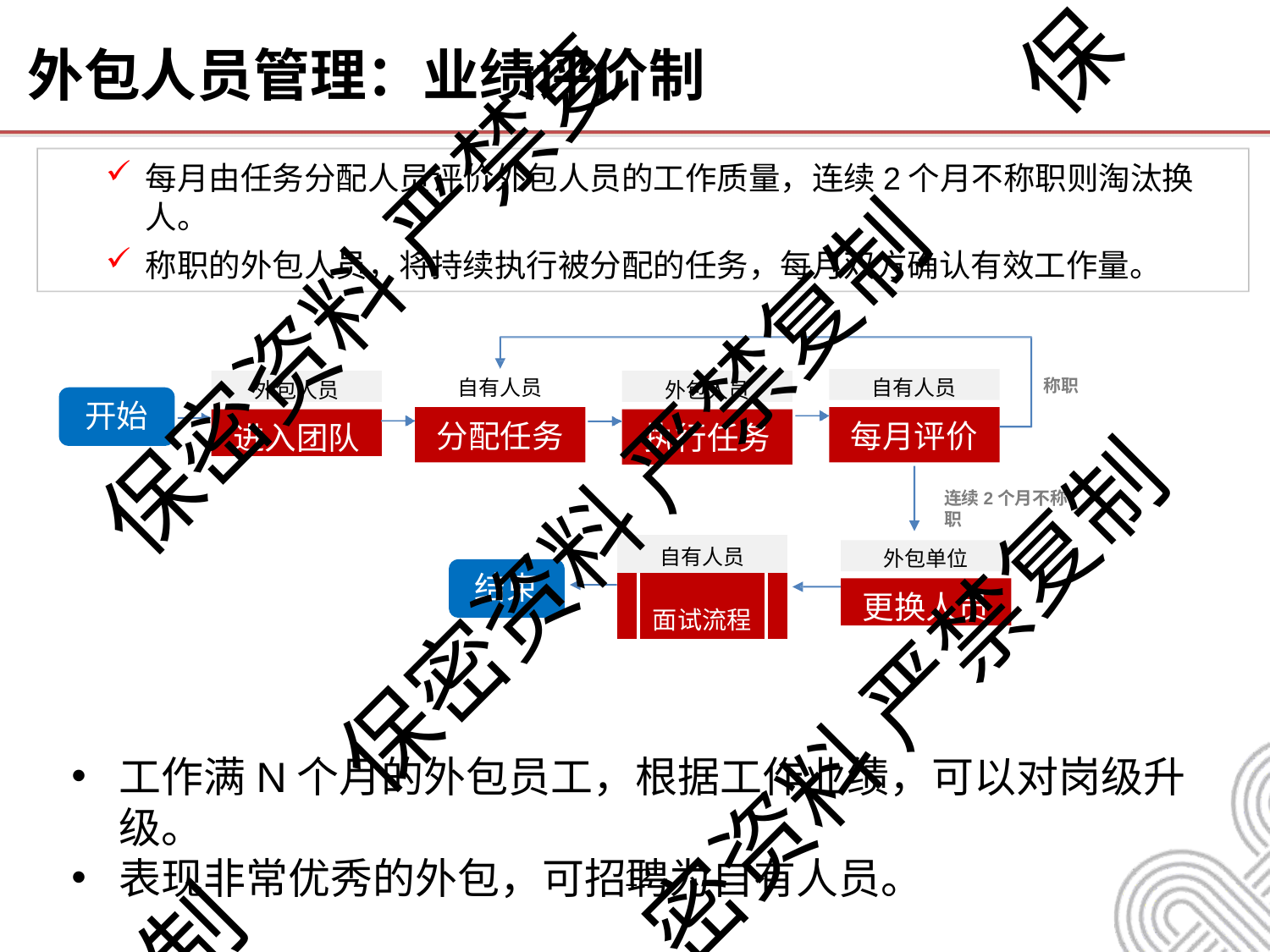

保
# 外包人员管理：业绩评价制

每月由任务分配人员评价外包人员的工作质量，连续2个月不称职则淘汰换人。
称职的外包人员，将持续执行被分配的任务，每月双方确认有效工作量。

保密资料 严禁复

自有人员
外包人员
外包人员
自有人员
称职

开始

进入团队

分配任务
每月评价

执行任务
保密资料 严禁复制

连续2个月不称职

| 自有人员 |  |  |
| --- | --- | --- |
|  | 面试流程 |  |
外包单位

结束
更换人员

密资料 严禁复制

工作满N个月的外包员工，根据工作业绩，可以对岗级升级。
表现非常优秀的外包，可招聘为自有人员。
12
制